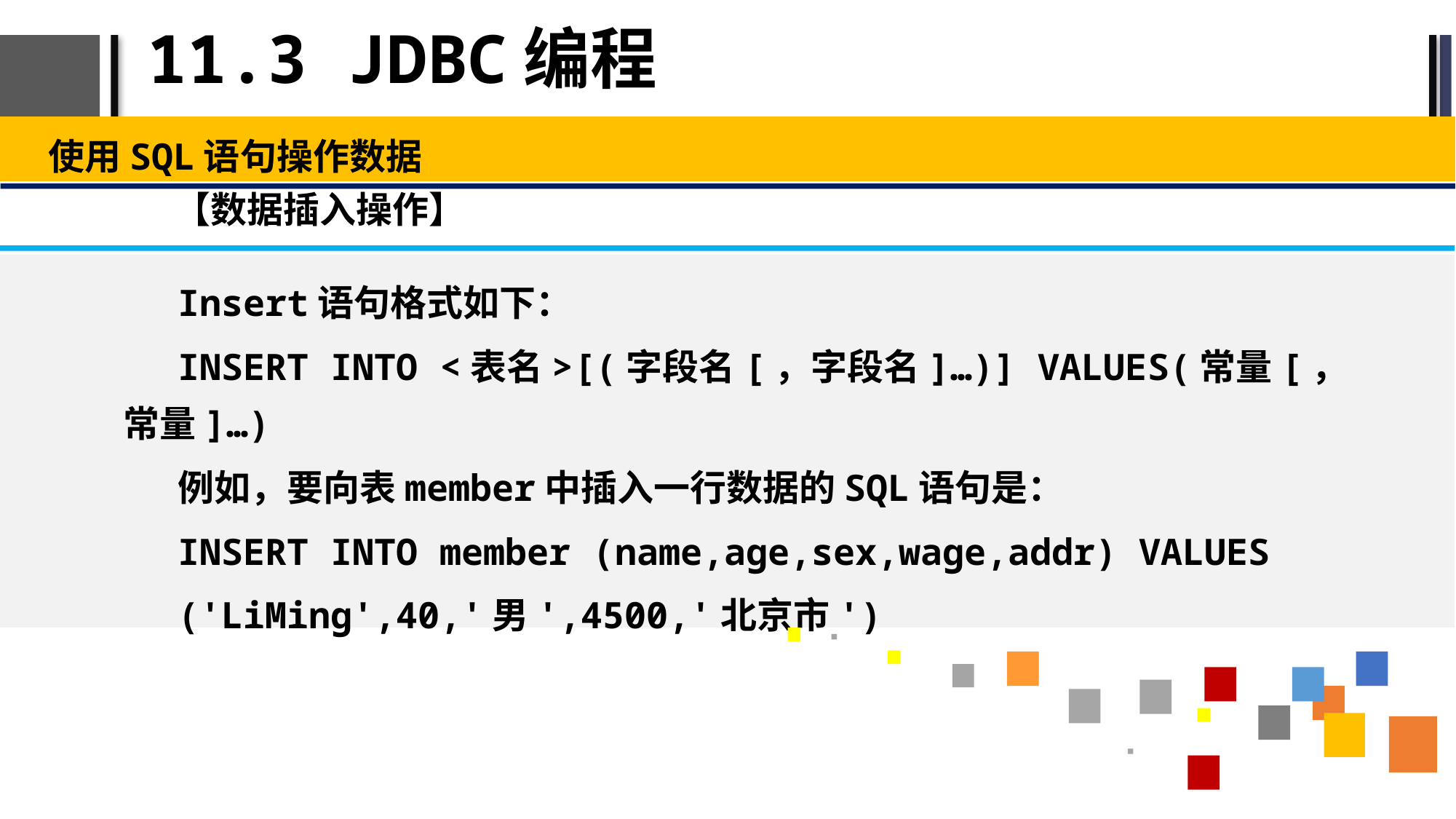

# 11.3 JDBC编程

使用SQL语句操作数据
【数据插入操作】

Insert语句格式如下：
INSERT INTO <表名>[(字段名[，字段名]…)] VALUES(常量[，常量]…)
例如，要向表member中插入一行数据的SQL语句是：
INSERT INTO member (name,age,sex,wage,addr) VALUES
('LiMing',40,'男',4500,'北京市')